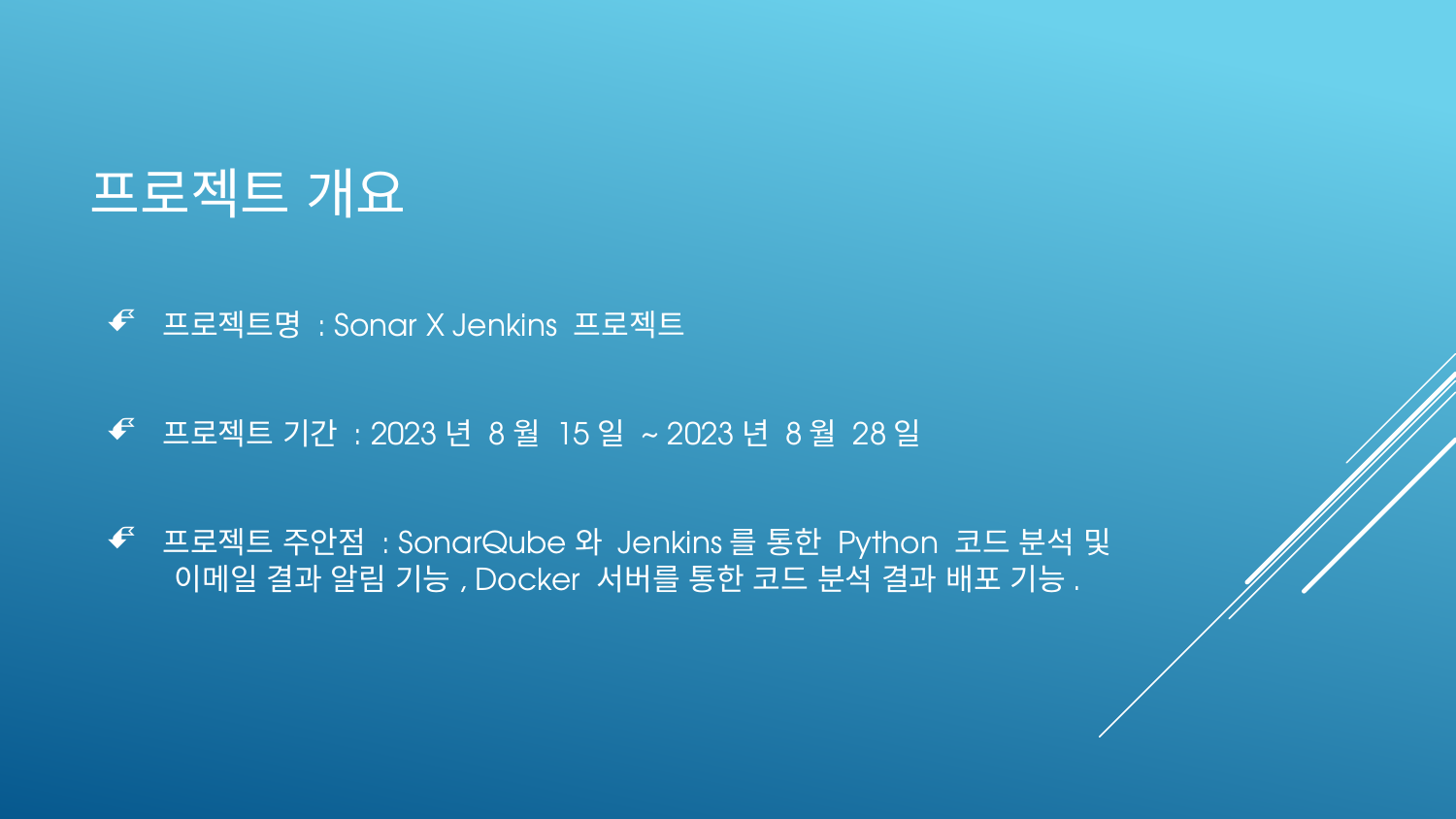

# 프로젝트 개요
프로젝트명 : Sonar X Jenkins 프로젝트

프로젝트 기간 : 2023년 8월 15일 ~ 2023년 8월 28일

프로젝트 주안점 : SonarQube와 Jenkins를 통한 Python 코드 분석 및
       이메일 결과 알림 기능, Docker 서버를 통한 코드 분석 결과 배포 기능.